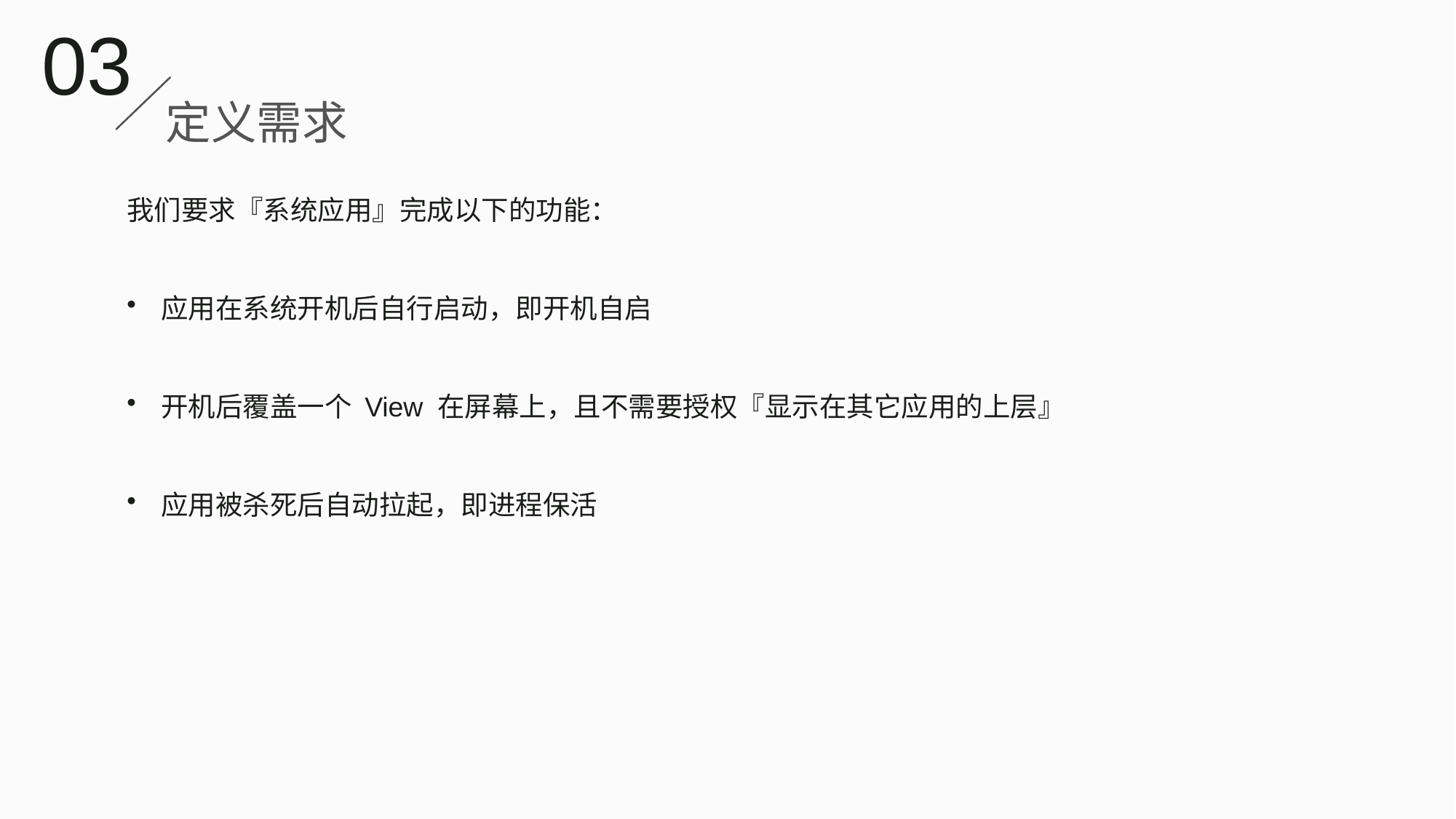

03
定义需求
我们要求『系统应用』完成以下的功能：

应用在系统开机后自行启动，即开机自启

开机后覆盖一个 View 在屏幕上，且不需要授权『显示在其它应用的上层』

应用被杀死后自动拉起，即进程保活